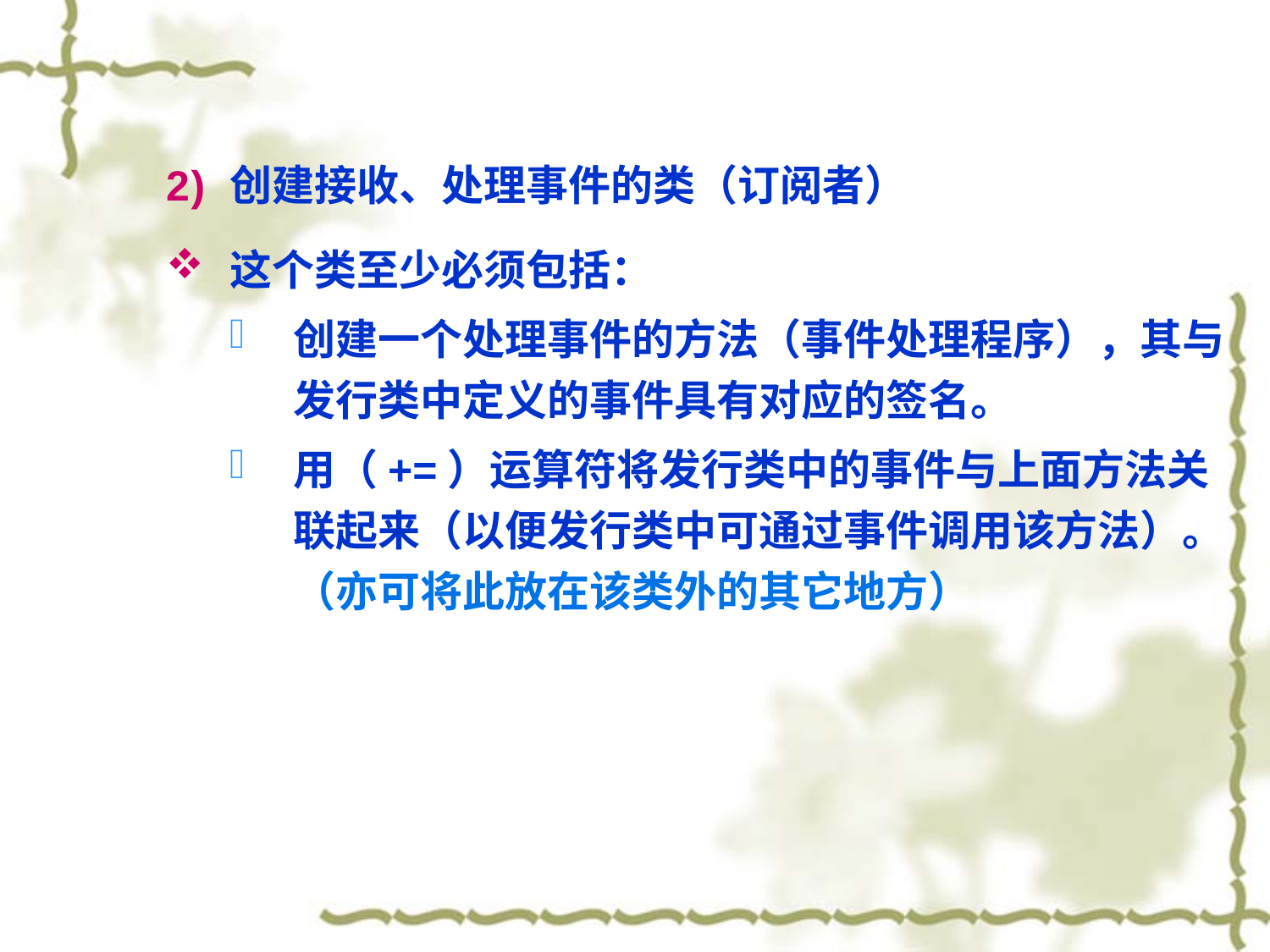

创建接收、处理事件的类（订阅者）
这个类至少必须包括：
创建一个处理事件的方法（事件处理程序），其与发行类中定义的事件具有对应的签名。
用（+=）运算符将发行类中的事件与上面方法关联起来（以便发行类中可通过事件调用该方法）。（亦可将此放在该类外的其它地方）